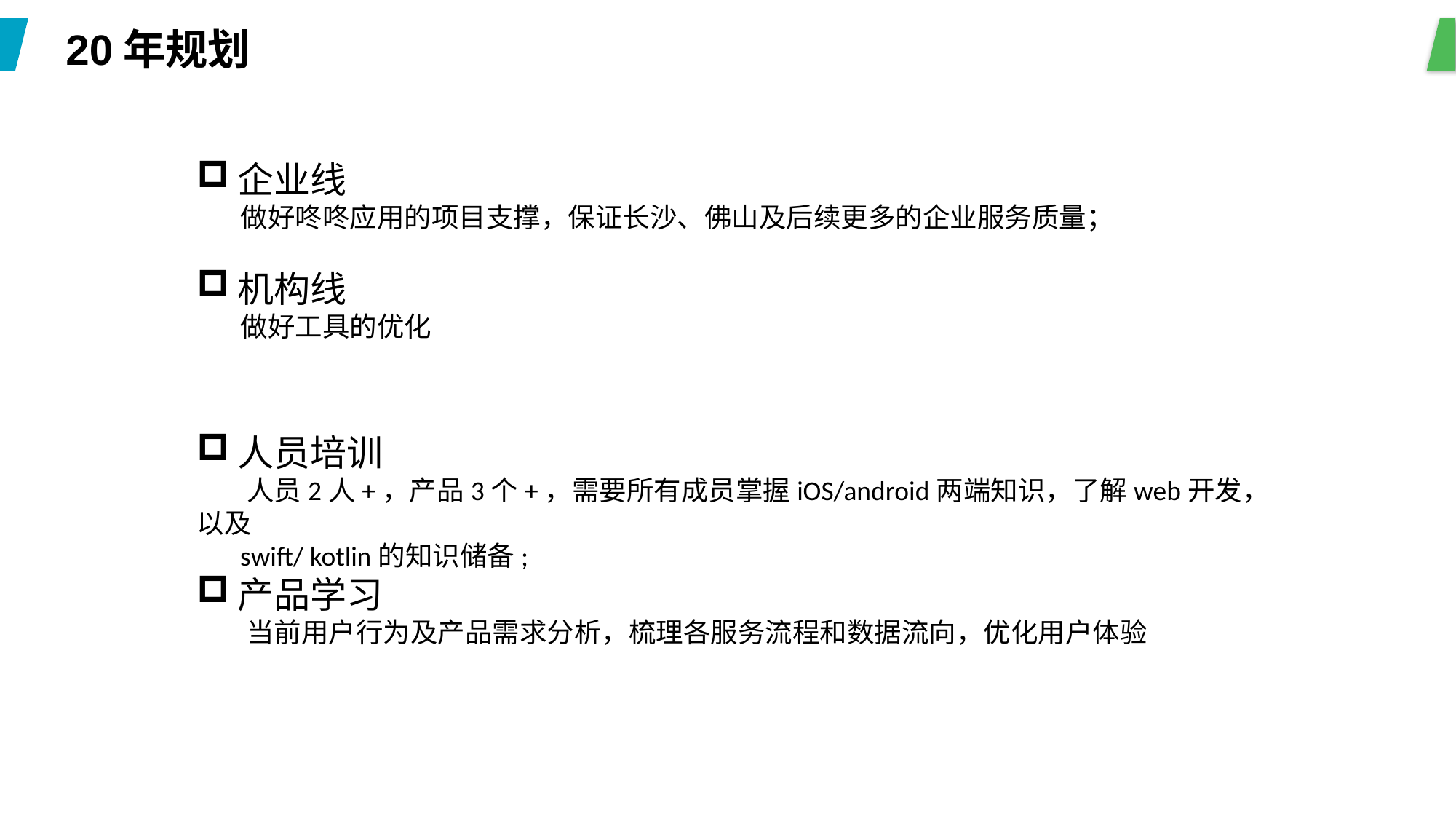

20年规划
企业线
      做好咚咚应用的项目支撑，保证长沙、佛山及后续更多的企业服务质量；

机构线
      做好工具的优化

人员培训
       人员2人+，产品3个+，需要所有成员掌握iOS/android两端知识，了解web开发，以及
       swift/ kotlin的知识储备;
产品学习
       当前用户行为及产品需求分析，梳理各服务流程和数据流向，优化用户体验